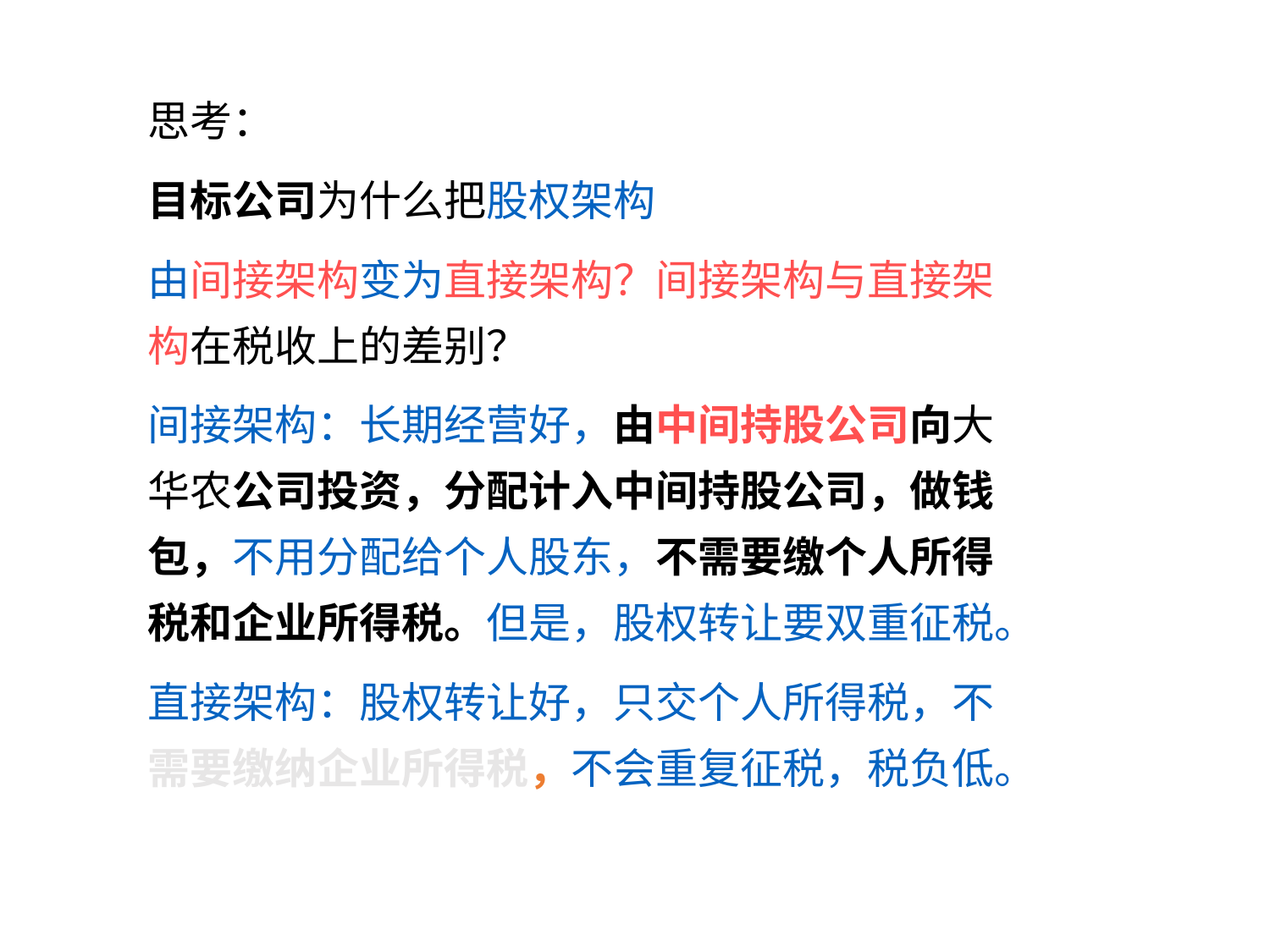

思考：
目标公司为什么把股权架构
由间接架构变为直接架构？间接架构与直接架构在税收上的差别？
间接架构：长期经营好，由中间持股公司向大华农公司投资，分配计入中间持股公司，做钱包，不用分配给个人股东，不需要缴个人所得税和企业所得税。但是，股权转让要双重征税。
直接架构：股权转让好，只交个人所得税，不需要缴纳企业所得税，不会重复征税，税负低。
#